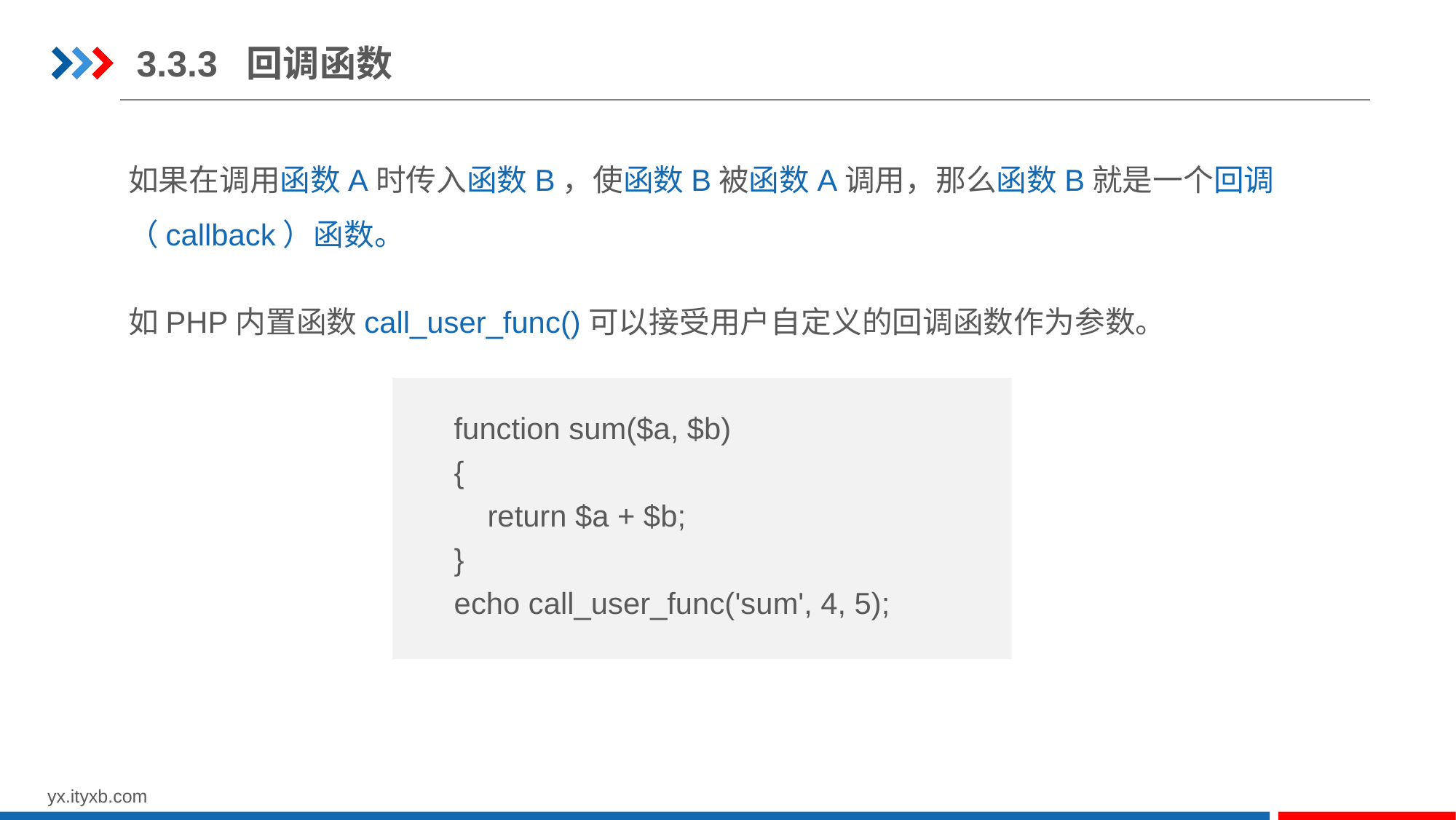

3.3.3  回调函数
如果在调用函数A时传入函数B，使函数B被函数A调用，那么函数B就是一个回调（callback）函数。

如PHP内置函数call_user_func()可以接受用户自定义的回调函数作为参数。

function sum($a, $b)
{
    return $a + $b;
}
echo call_user_func('sum', 4, 5);